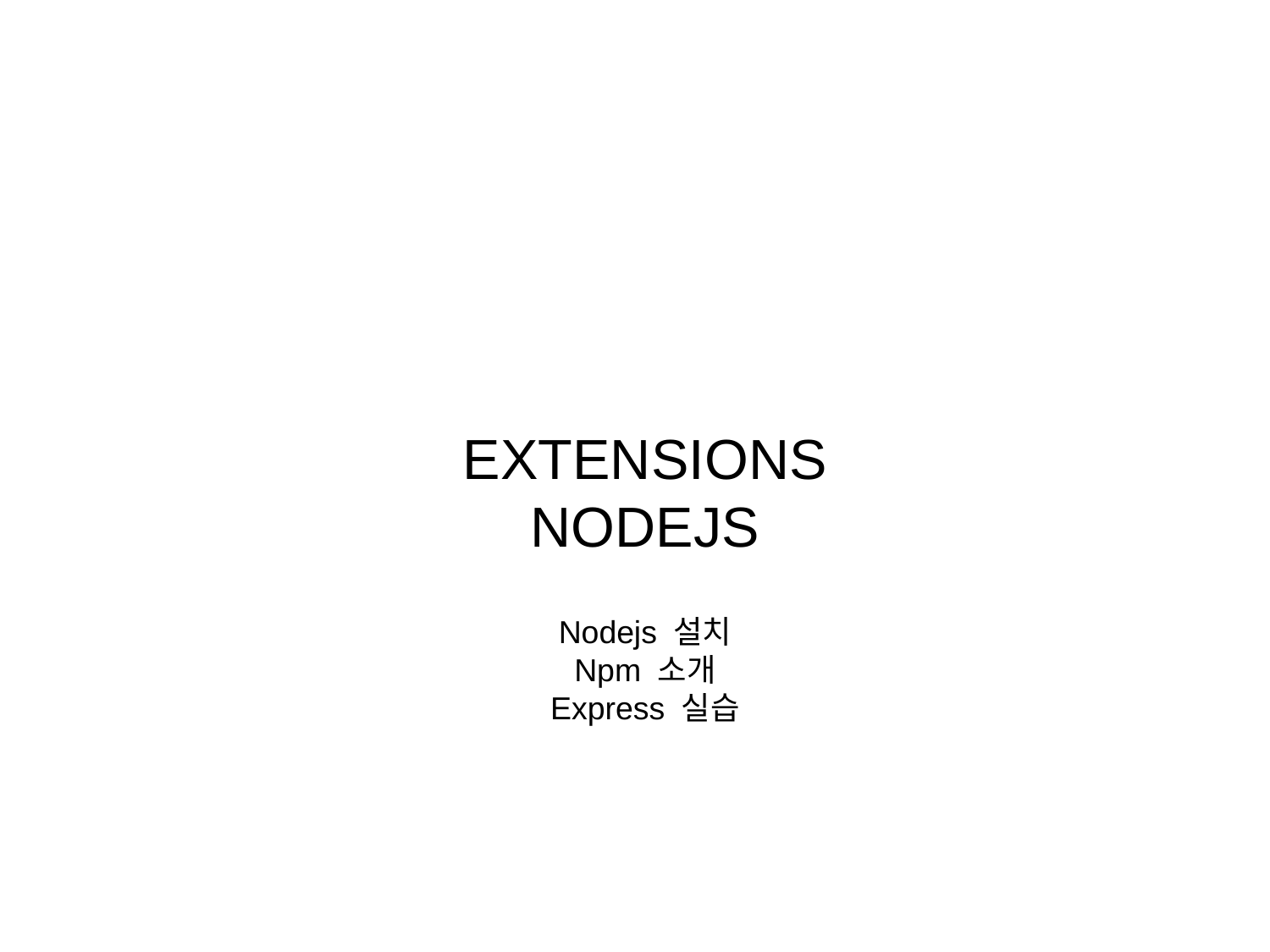

EXTENSIONS
NODEJS
Nodejs 설치
Npm 소개
Express 실습